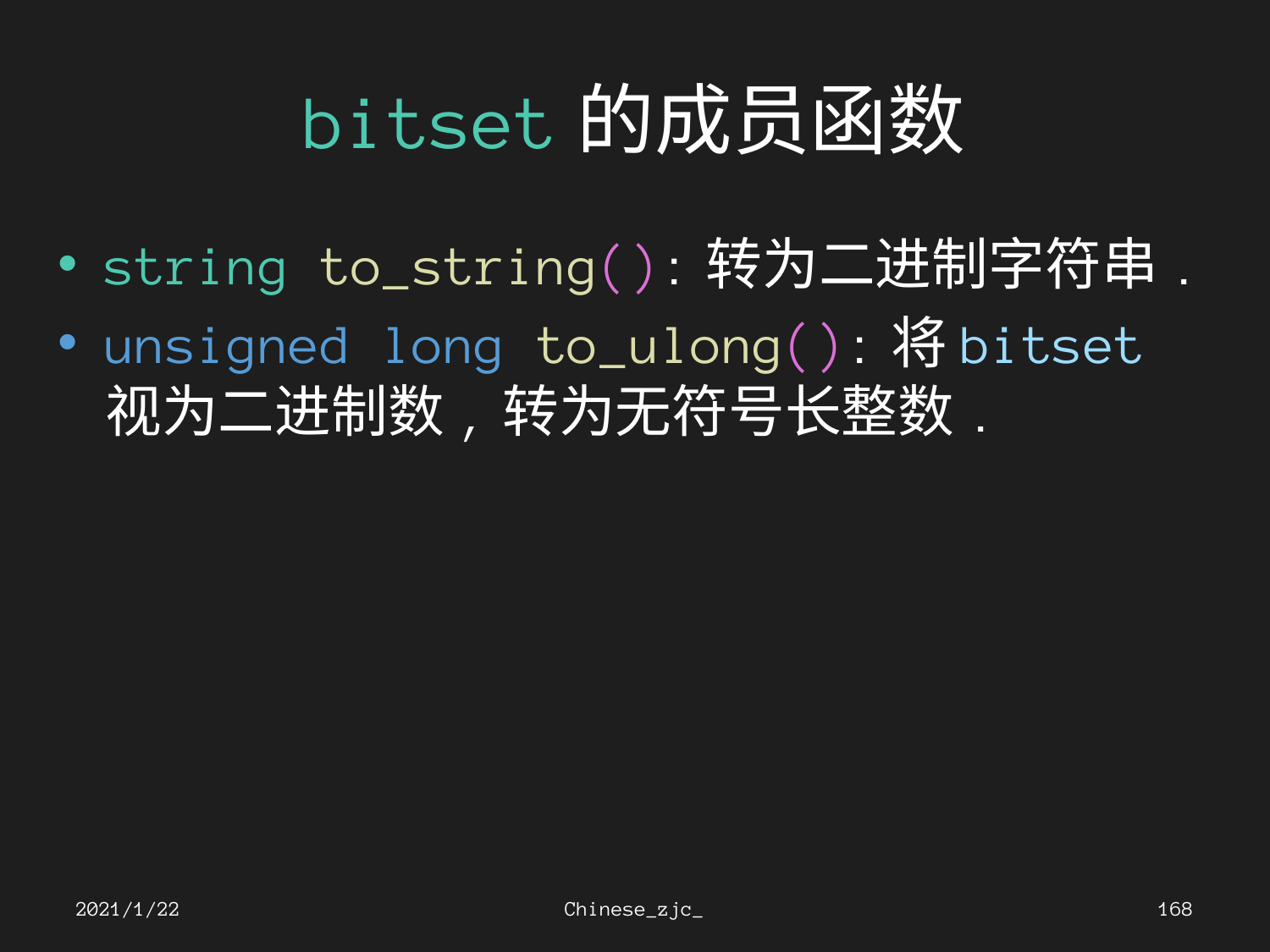

# bitset的成员函数
string to_string():转为二进制字符串.
unsigned long to_ulong():将bitset视为二进制数,转为无符号长整数.
2021/1/22
Chinese_zjc_
168